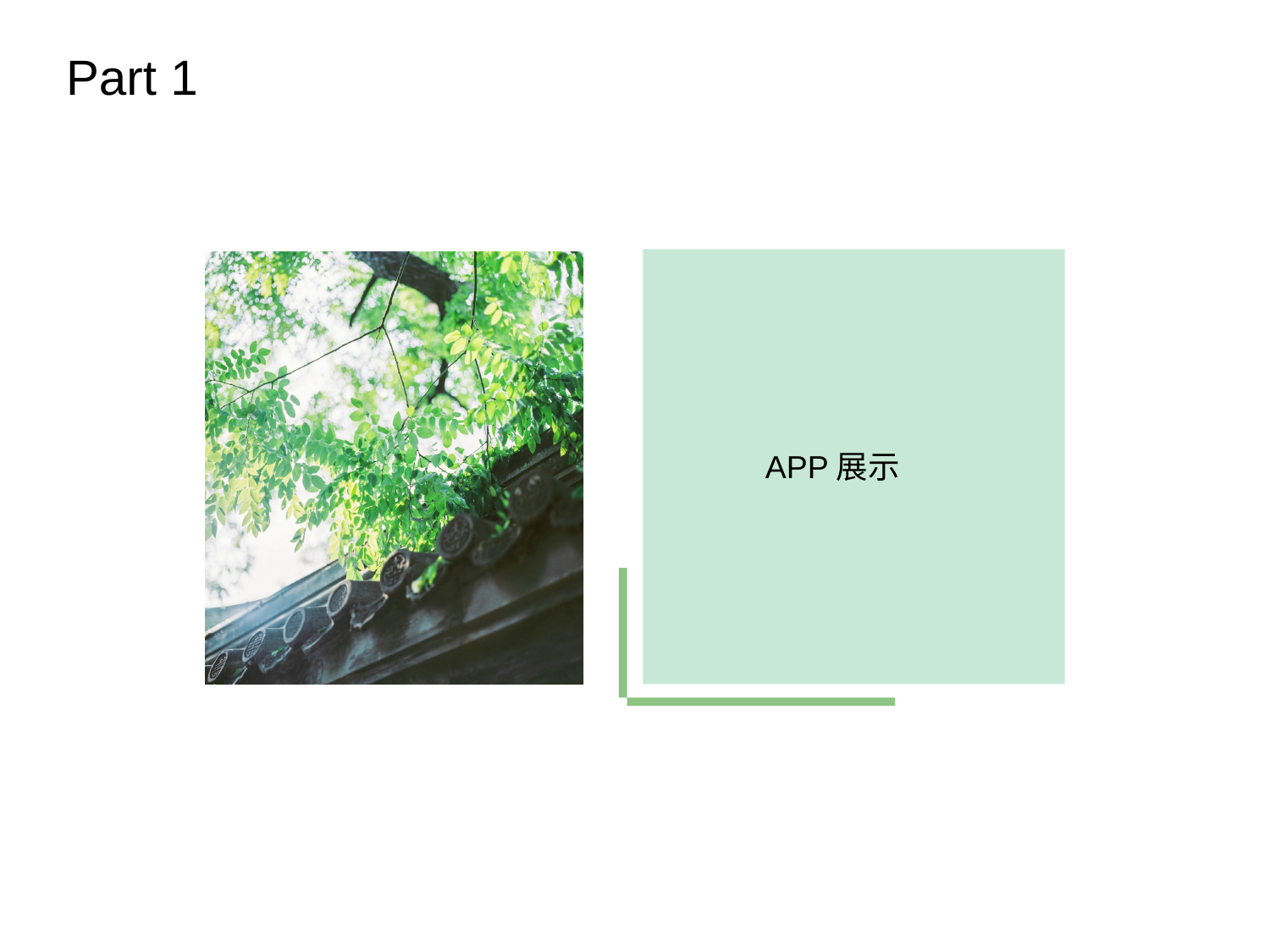

Part 1

点击添加文本
点击添加文本
APP展示

点击添加文本
点击添加文本